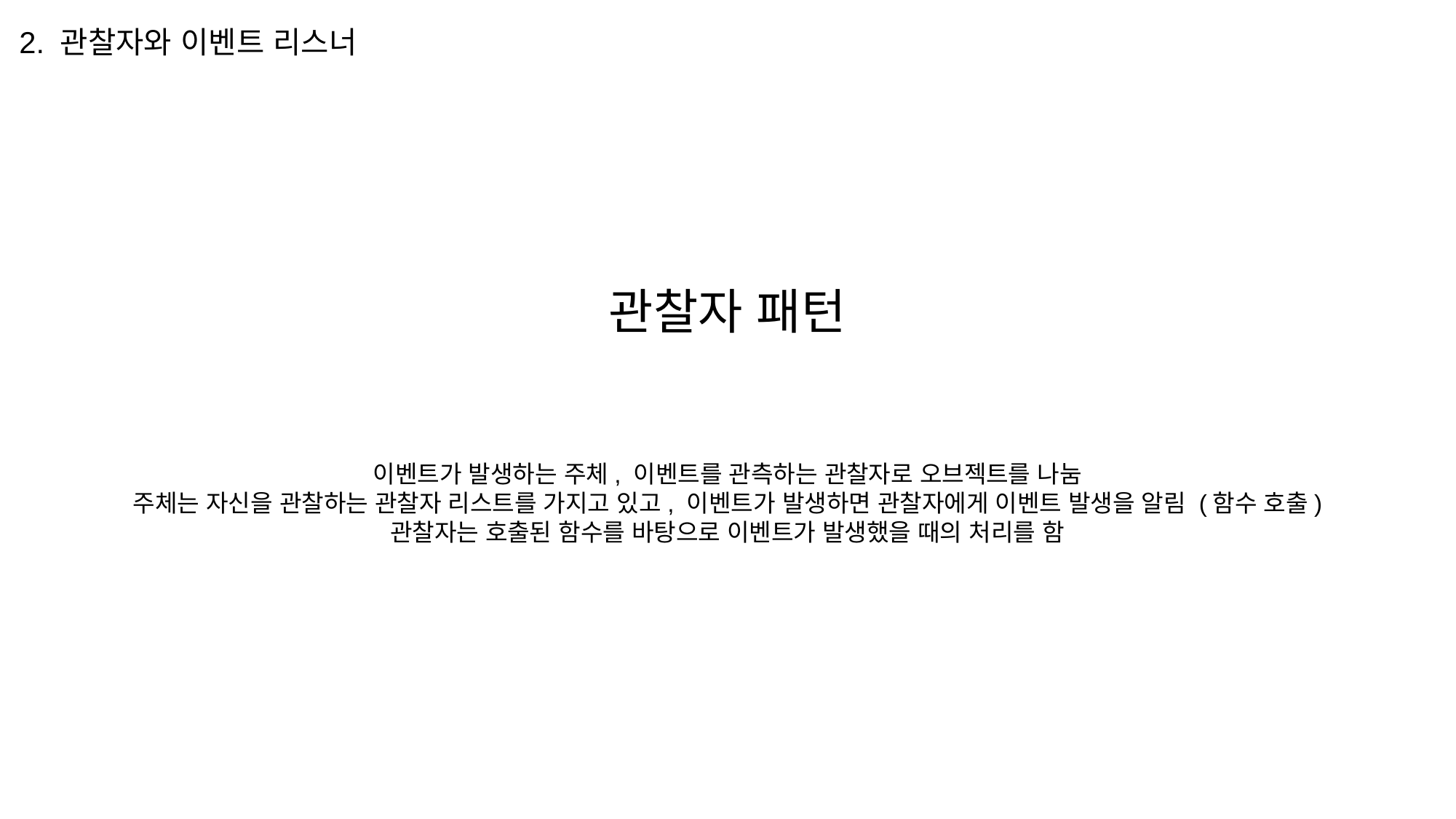

2. 관찰자와 이벤트 리스너
관찰자 패턴
이벤트가 발생하는 주체, 이벤트를 관측하는 관찰자로 오브젝트를 나눔
주체는 자신을 관찰하는 관찰자 리스트를 가지고 있고, 이벤트가 발생하면 관찰자에게 이벤트 발생을 알림 (함수 호출)
관찰자는 호출된 함수를 바탕으로 이벤트가 발생했을 때의 처리를 함